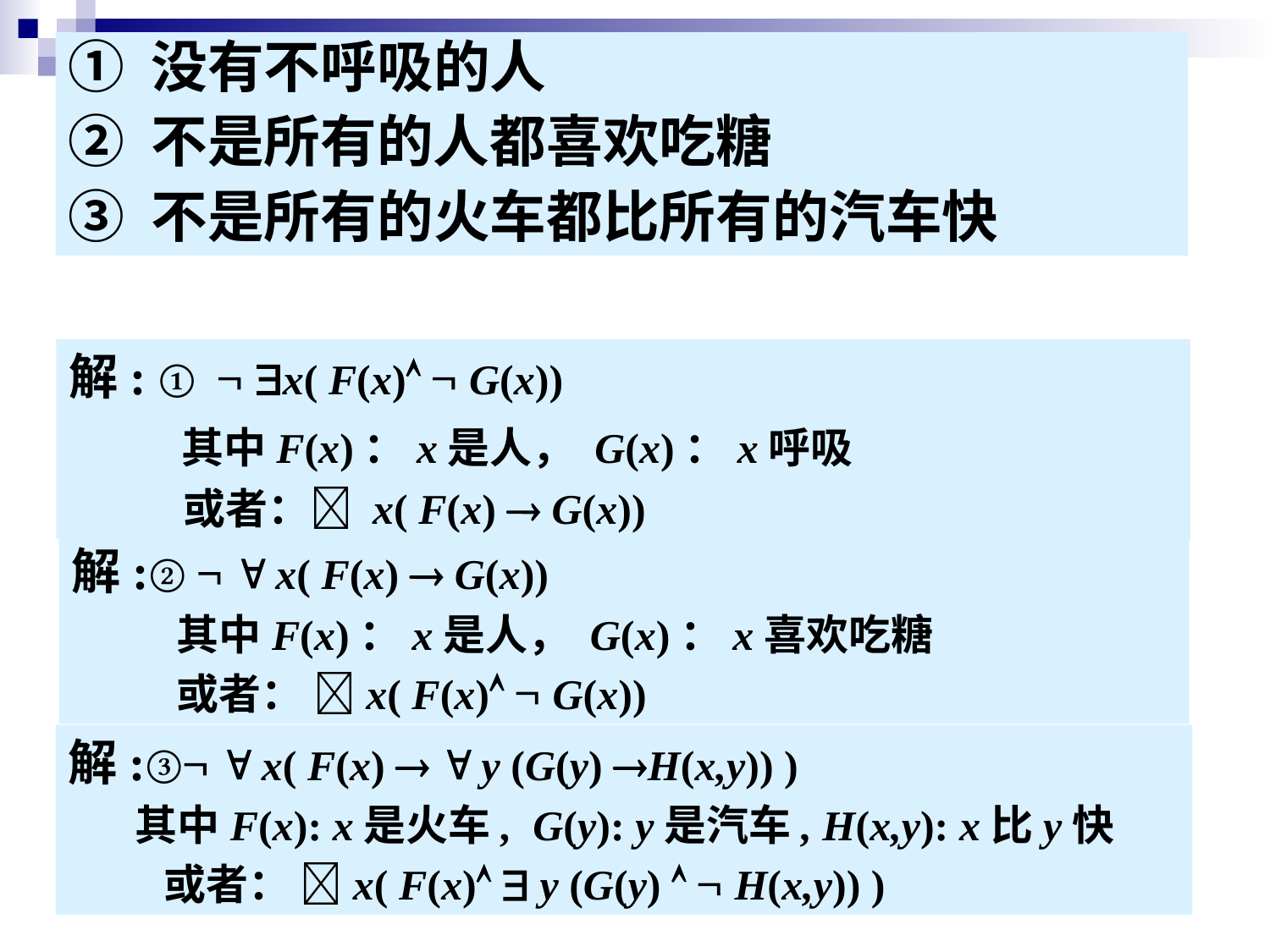

① 没有不呼吸的人
② 不是所有的人都喜欢吃糖
③ 不是所有的火车都比所有的汽车快
解: ①  ¬ ∃x( F(x)∧ ¬ G(x))
         其中F(x)：x是人， G(x)：x呼吸
           或者：∀ x( F(x) → G(x))
解:② ¬ ∀ x( F(x) → G(x))
          其中F(x)：x是人， G(x)：x喜欢吃糖
          或者： ∃x( F(x)∧ ¬ G(x))
解:③¬ ∀ x( F(x) → ∀ y (G(y) →H(x,y)) )
      其中F(x): x是火车,  G(y): y是汽车, H(x,y): x比y快
         或者： ∃x( F(x)∧ ∃ y (G(y) ∧ ¬ H(x,y)) )
39